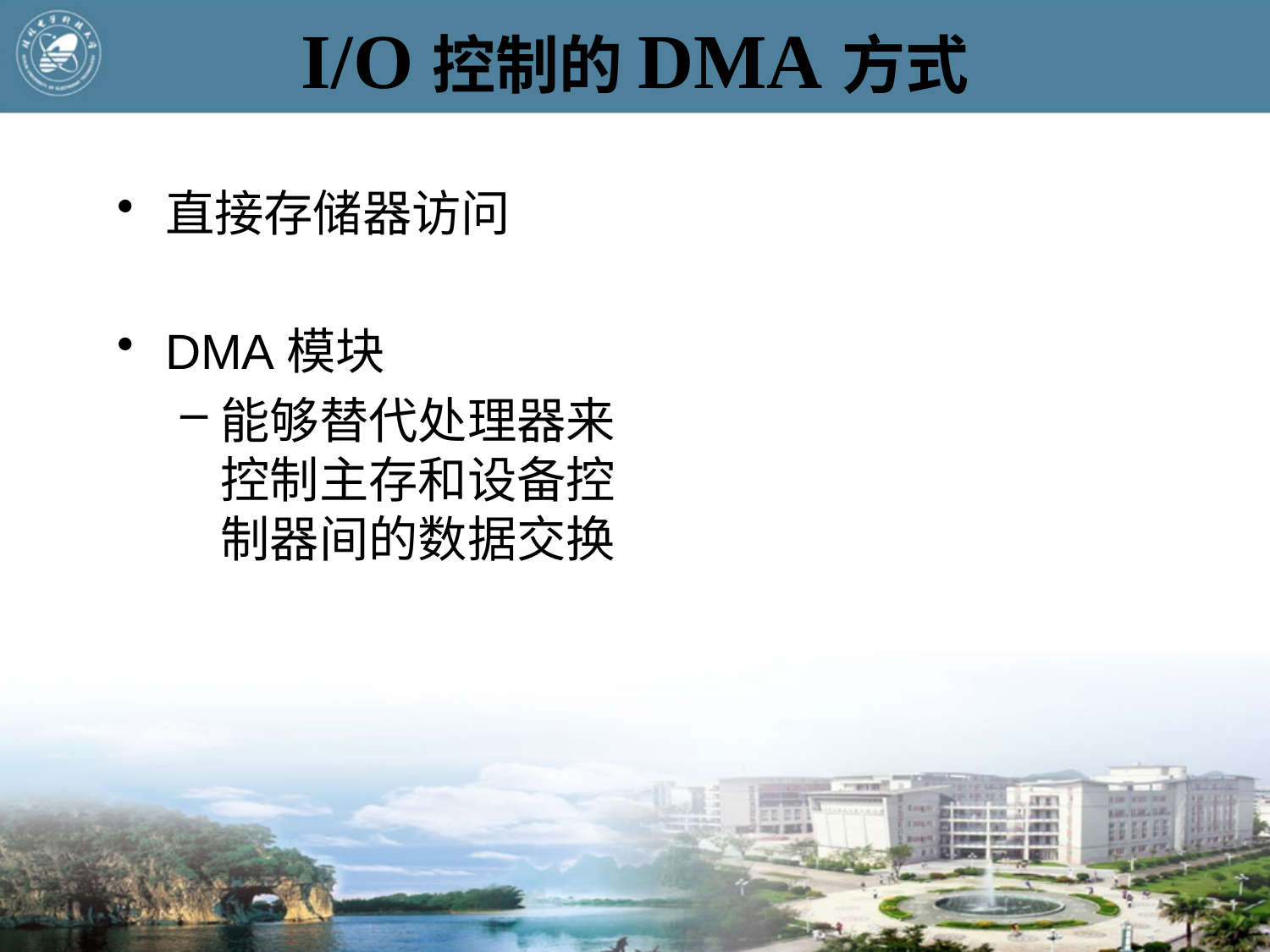

# I/O控制的DMA方式
直接存储器访问

DMA模块
能够替代处理器来控制主存和设备控制器间的数据交换